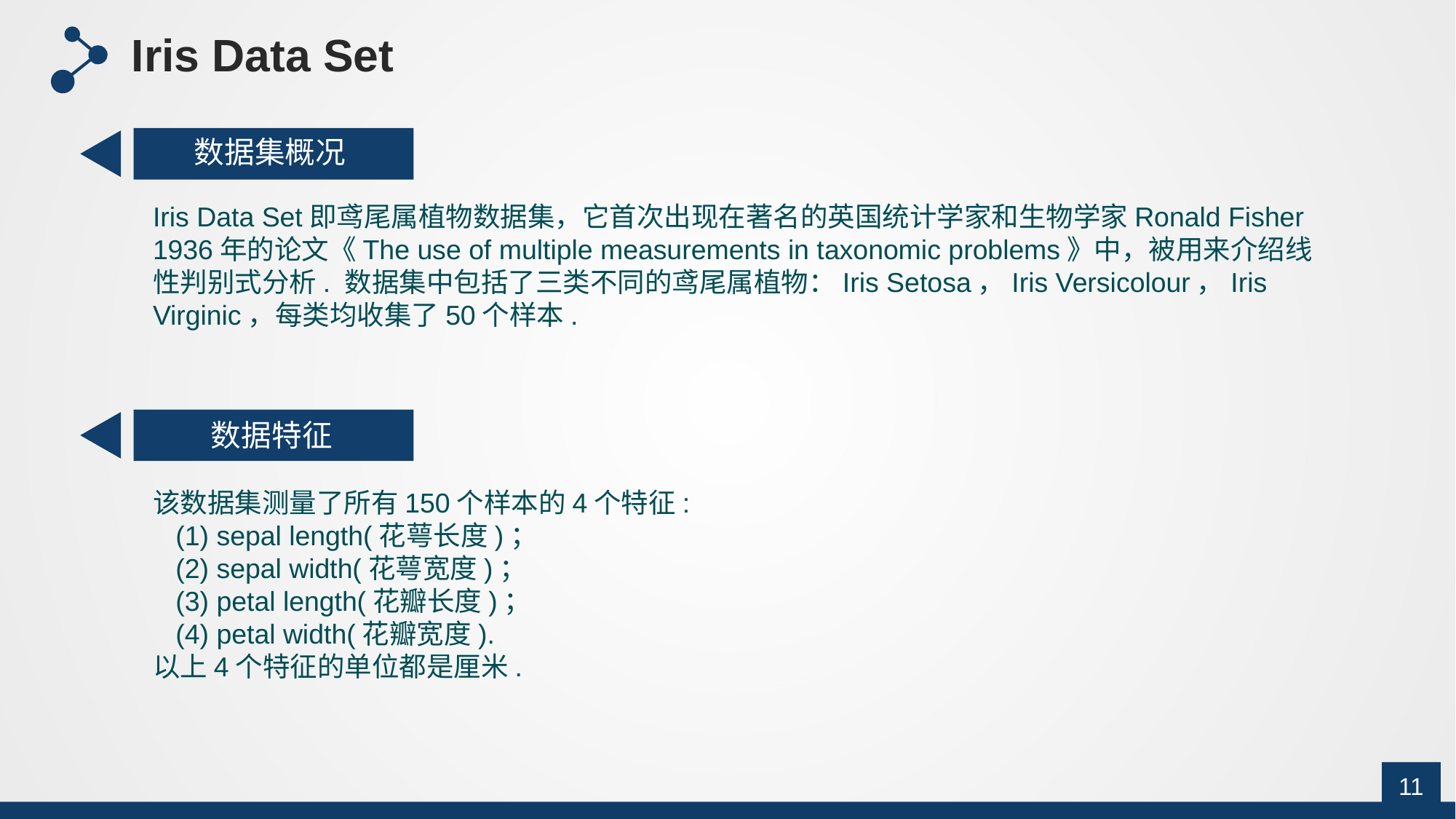

Iris Data Set

数据集概况

Iris Data Set即鸢尾属植物数据集，它首次出现在著名的英国统计学家和生物学家Ronald Fisher 1936年的论文《The use of multiple measurements in taxonomic problems》中，被用来介绍线性判别式分析. 数据集中包括了三类不同的鸢尾属植物：Iris Setosa，Iris Versicolour，Iris Virginic，每类均收集了50个样本.

数据特征

该数据集测量了所有150个样本的4个特征:
   (1) sepal length(花萼长度)；
   (2) sepal width(花萼宽度)；
   (3) petal length(花瓣长度)；
   (4) petal width(花瓣宽度).
以上4个特征的单位都是厘米.